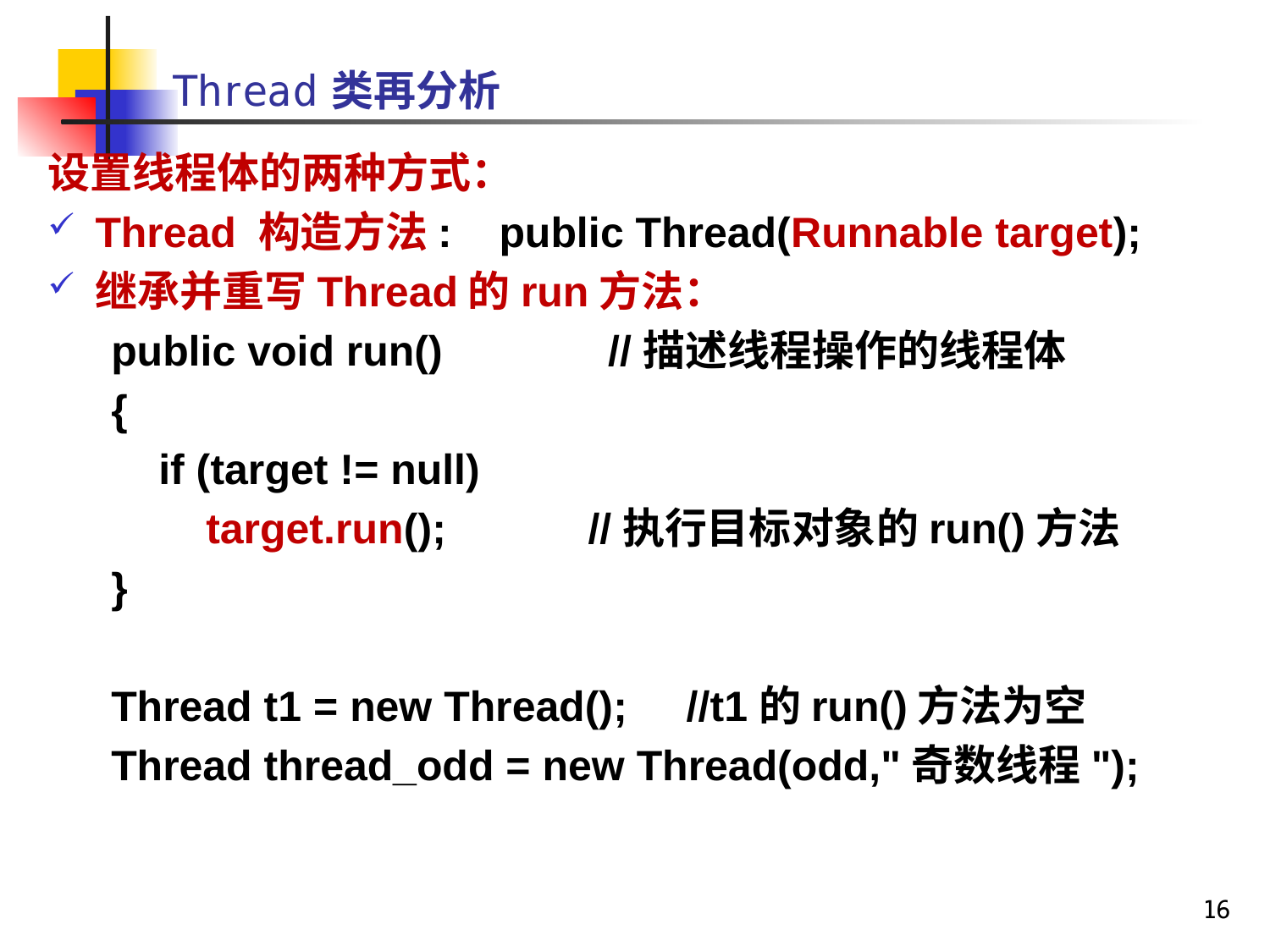

# Thread类再分析
设置线程体的两种方式：
Thread 构造方法:    public Thread(Runnable target);
继承并重写Thread的run方法：
public void run()              //描述线程操作的线程体
{
    if (target != null)
        target.run();            //执行目标对象的run()方法
}

Thread t1 = new Thread();     //t1的run()方法为空
Thread thread_odd = new Thread(odd,"奇数线程");
16